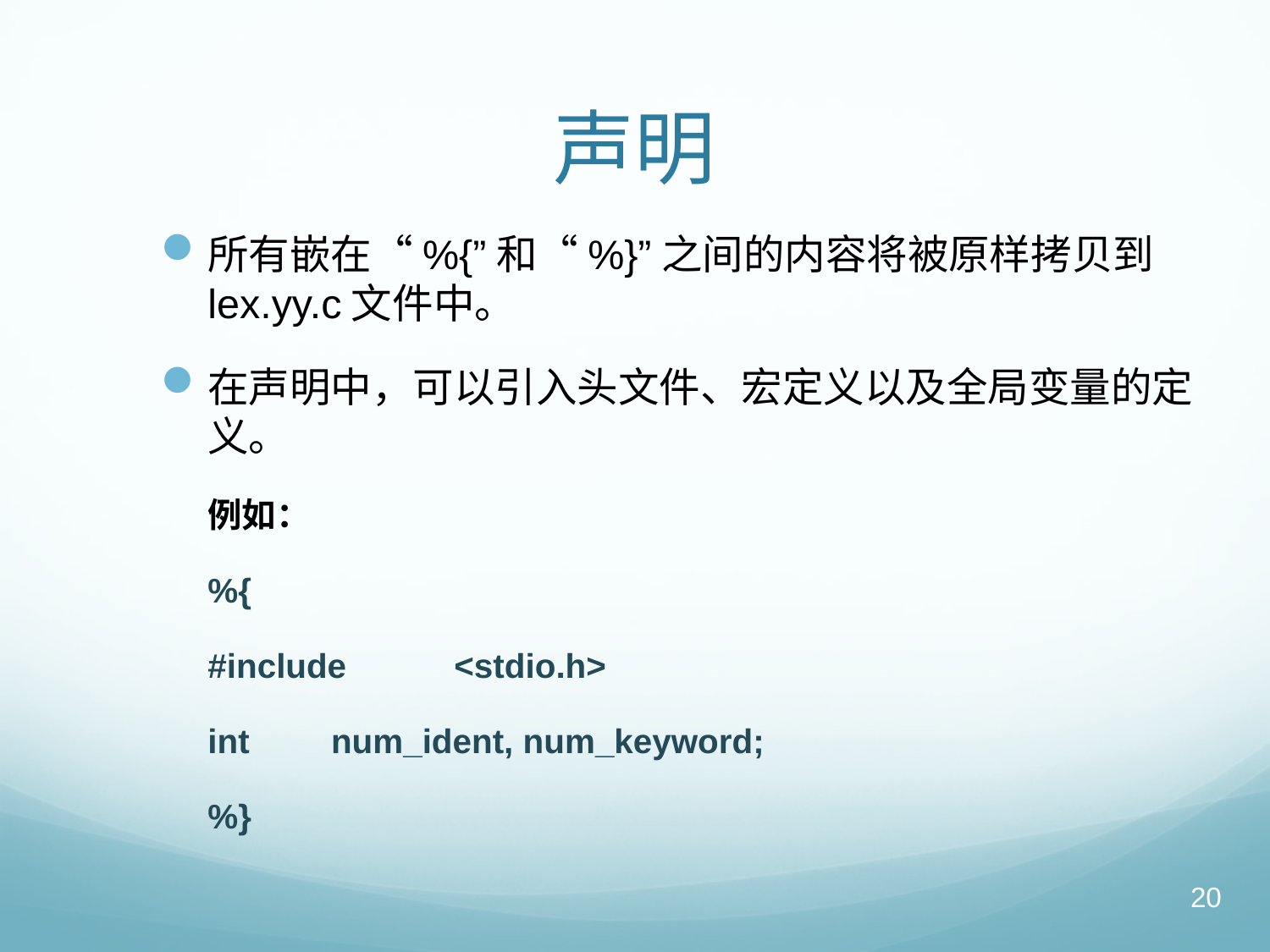

# 声明
所有嵌在“%{”和“%}”之间的内容将被原样拷贝到lex.yy.c文件中。
在声明中，可以引入头文件、宏定义以及全局变量的定义。
	例如：
	%{
	#include	<stdio.h>
	int	num_ident, num_keyword;
	%}

20